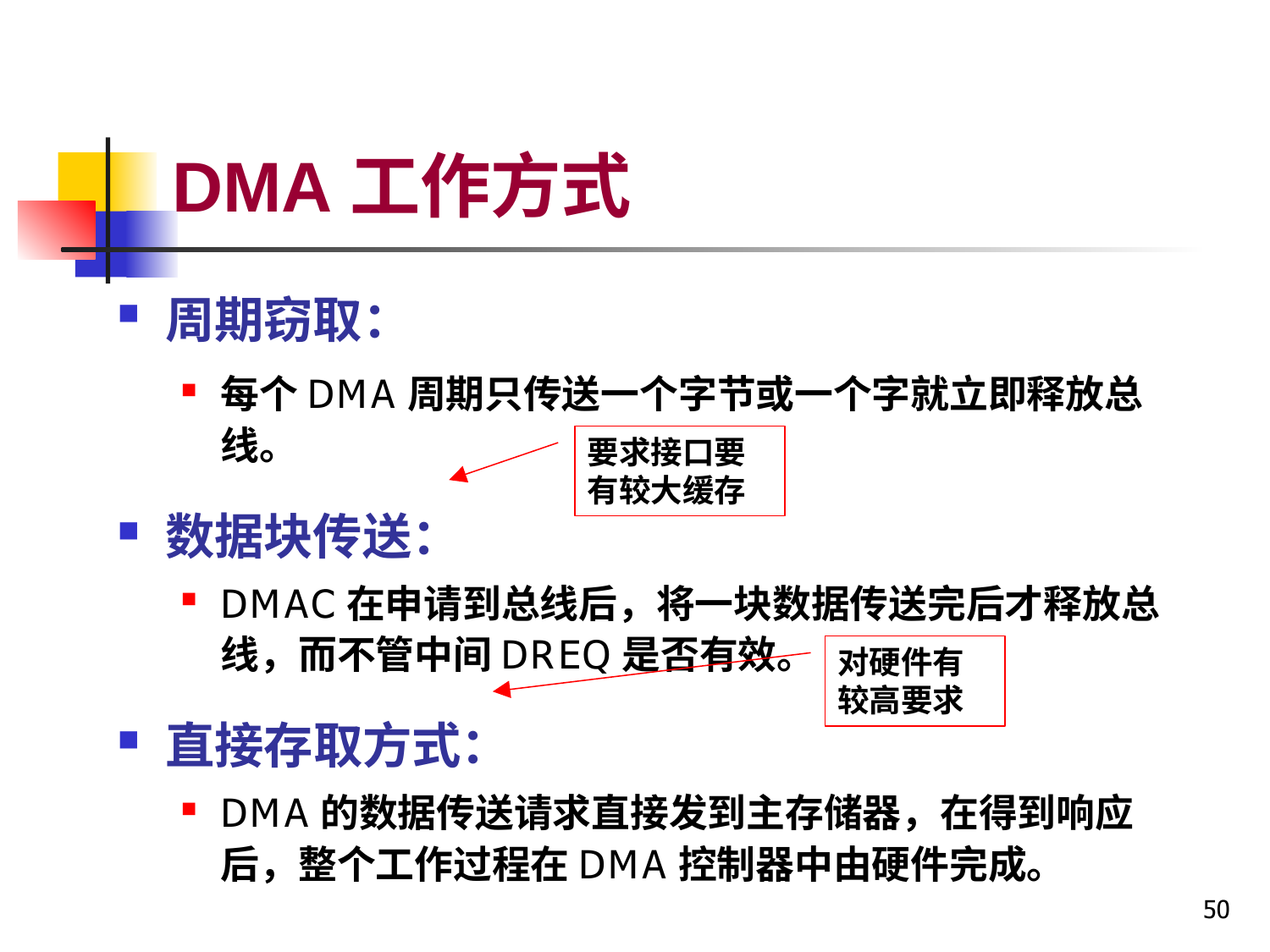

# DMA工作方式
周期窃取：
每个DMA周期只传送一个字节或一个字就立即释放总线。
数据块传送：
DMAC在申请到总线后，将一块数据传送完后才释放总线，而不管中间DREQ是否有效。
直接存取方式：
DMA的数据传送请求直接发到主存储器，在得到响应后，整个工作过程在DMA控制器中由硬件完成。
要求接口要有较大缓存
对硬件有较高要求
50